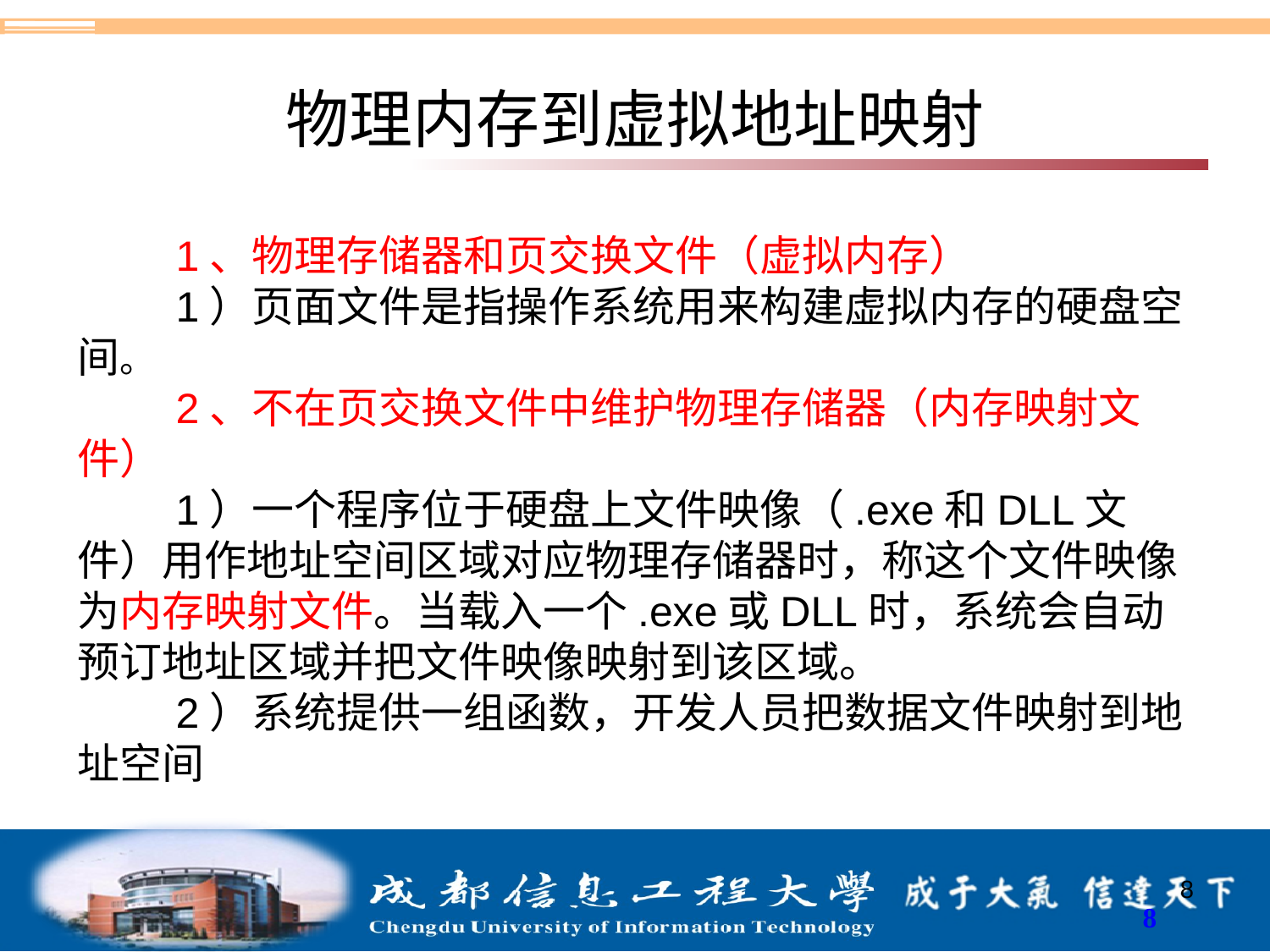

# 物理内存到虚拟地址映射
1、物理存储器和页交换文件（虚拟内存）
1）页面文件是指操作系统用来构建虚拟内存的硬盘空间。
2、不在页交换文件中维护物理存储器（内存映射文件）
1）一个程序位于硬盘上文件映像（.exe和DLL文件）用作地址空间区域对应物理存储器时，称这个文件映像为内存映射文件。当载入一个.exe或DLL时，系统会自动预订地址区域并把文件映像映射到该区域。
2）系统提供一组函数，开发人员把数据文件映射到地址空间